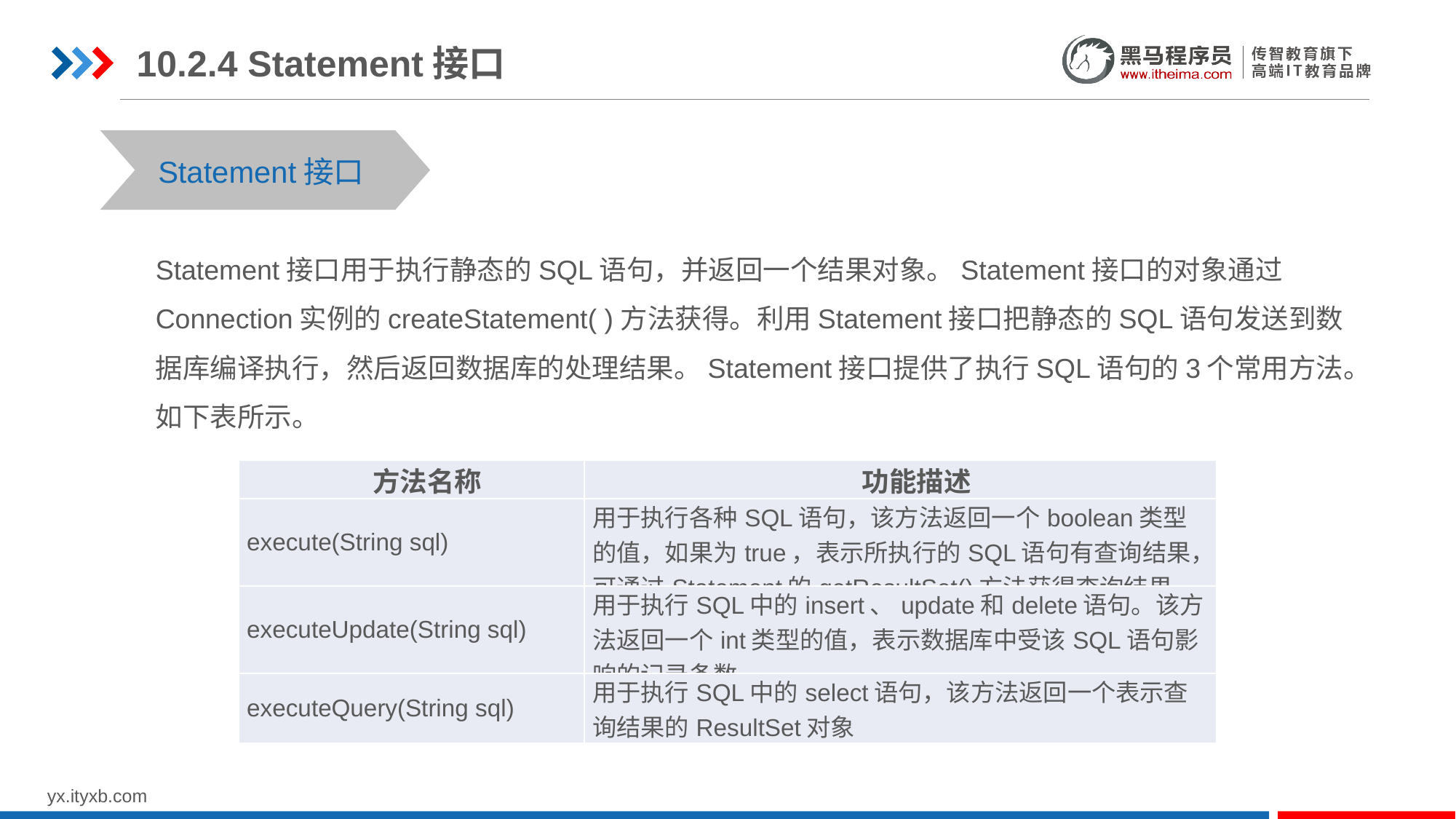

10.2.4 Statement接口

Statement接口
Statement接口用于执行静态的SQL语句，并返回一个结果对象。Statement接口的对象通过Connection实例的createStatement( )方法获得。利用Statement接口把静态的SQL语句发送到数据库编译执行，然后返回数据库的处理结果。Statement接口提供了执行SQL语句的3个常用方法。如下表所示。

| 方法名称 | 功能描述 |
| --- | --- |
| execute(String sql) | 用于执行各种SQL语句，该方法返回一个boolean类型的值，如果为true，表示所执行的SQL语句有查询结果，可通过Statement的getResultSet()方法获得查询结果 |
| executeUpdate(String sql) | 用于执行SQL中的insert、update和delete语句。该方法返回一个int类型的值，表示数据库中受该SQL语句影响的记录条数 |
| executeQuery(String sql) | 用于执行SQL中的select语句，该方法返回一个表示查询结果的ResultSet对象 |